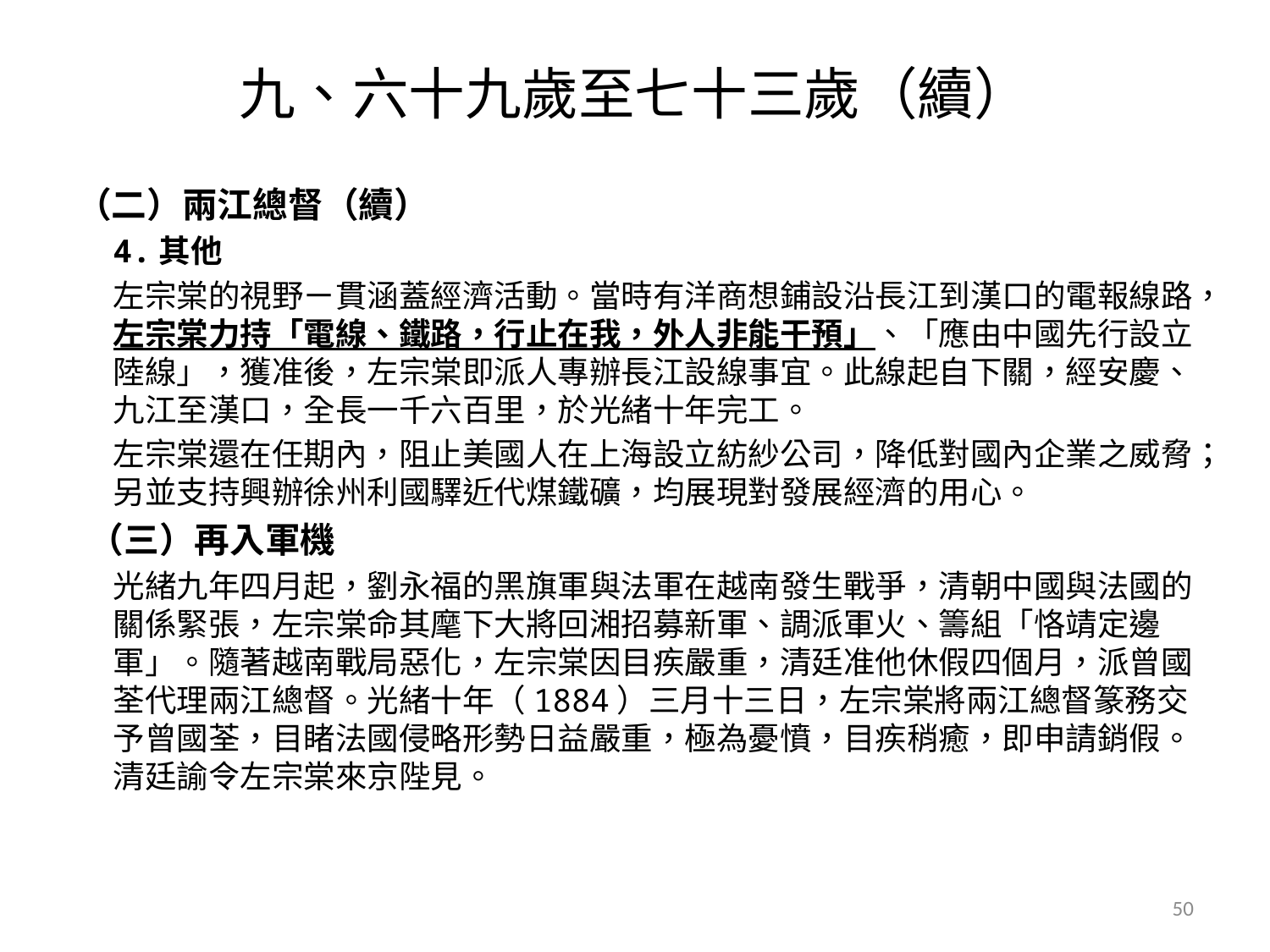

# 九、六十九歲至七十三歲（續）
（二）兩江總督（續）
4.其他
左宗棠的視野ㄧ貫涵蓋經濟活動。當時有洋商想鋪設沿長江到漢口的電報線路，左宗棠力持「電線、鐵路，行止在我，外人非能干預」、「應由中國先行設立陸線」，獲准後，左宗棠即派人專辦長江設線事宜。此線起自下關，經安慶、九江至漢口，全長一千六百里，於光緒十年完工。
左宗棠還在任期內，阻止美國人在上海設立紡紗公司，降低對國內企業之威脅；另並支持興辦徐州利國驛近代煤鐵礦，均展現對發展經濟的用心。
（三）再入軍機
光緒九年四月起，劉永福的黑旗軍與法軍在越南發生戰爭，清朝中國與法國的關係緊張，左宗棠命其麾下大將回湘招募新軍、調派軍火、籌組「恪靖定邊軍」。隨著越南戰局惡化，左宗棠因目疾嚴重，清廷准他休假四個月，派曾國荃代理兩江總督。光緒十年（1884）三月十三日，左宗棠將兩江總督篆務交予曾國荃，目睹法國侵略形勢日益嚴重，極為憂憤，目疾稍癒，即申請銷假。清廷諭令左宗棠來京陛見。
50